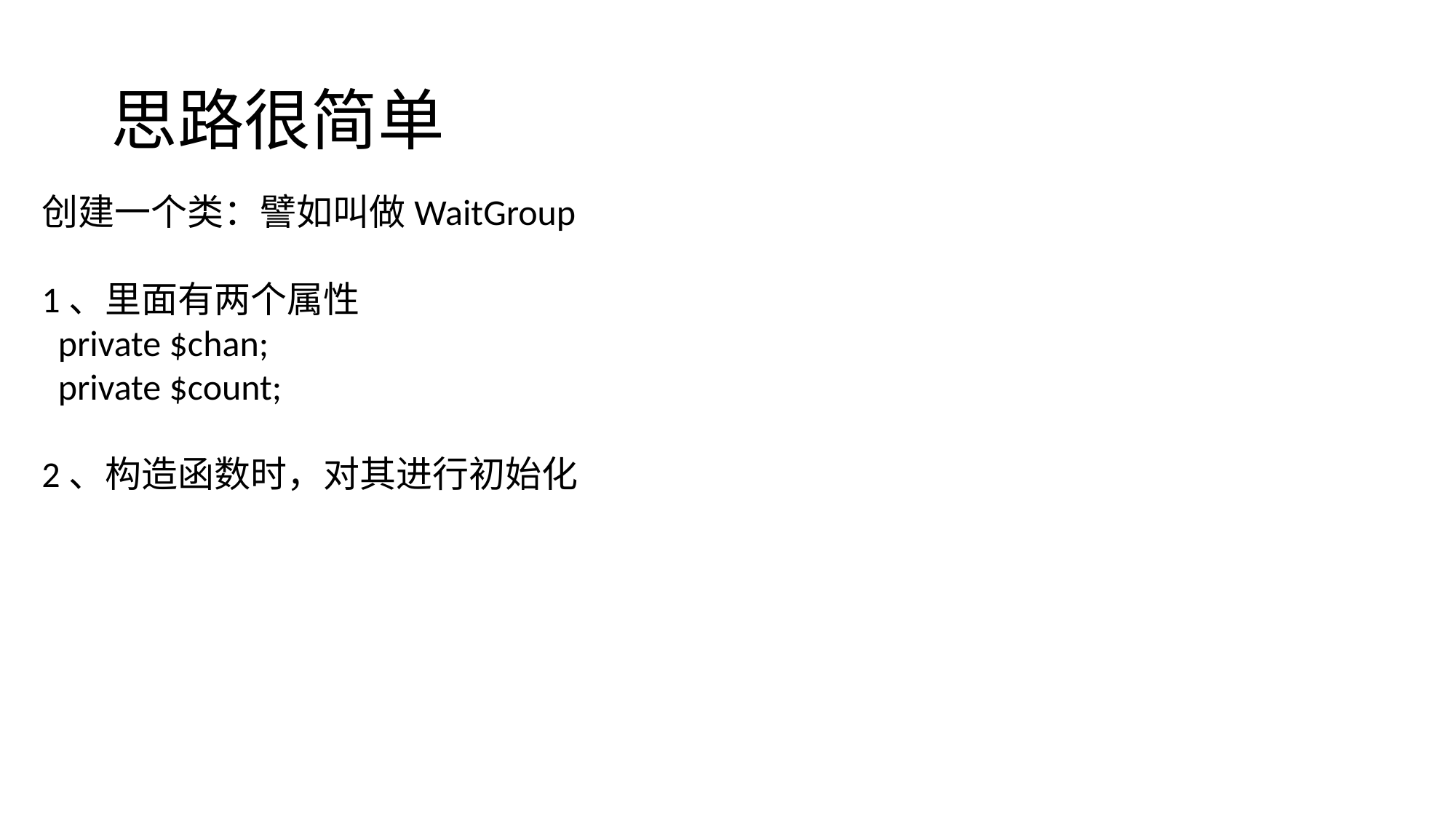

# 思路很简单
创建一个类：譬如叫做WaitGroup

1、里面有两个属性
  private $chan;
  private $count;

2、构造函数时，对其进行初始化